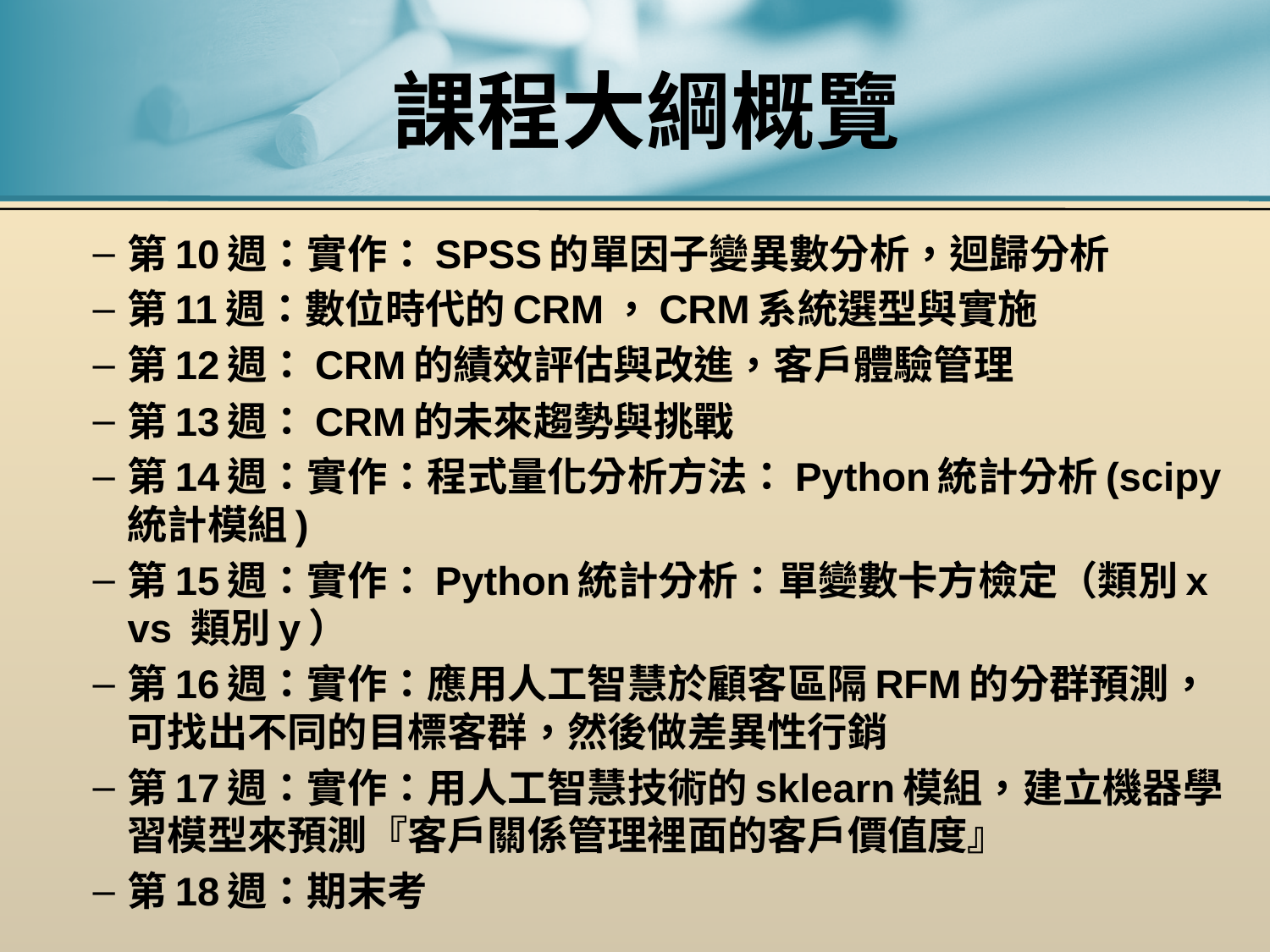

# 課程大綱概覽
第10週：實作：SPSS的單因子變異數分析，迴歸分析
第11週：數位時代的CRM，CRM系統選型與實施
第12週：CRM的績效評估與改進，客戶體驗管理
第13週：CRM的未來趨勢與挑戰
第14週：實作：程式量化分析方法：Python統計分析(scipy統計模組)
第15週：實作：Python統計分析：單變數卡方檢定（類別x vs 類別y）
第16週：實作：應用人工智慧於顧客區隔RFM的分群預測，可找出不同的目標客群，然後做差異性行銷
第17週：實作：用人工智慧技術的sklearn模組，建立機器學習模型來預測『客戶關係管理裡面的客戶價值度』
第18週：期末考